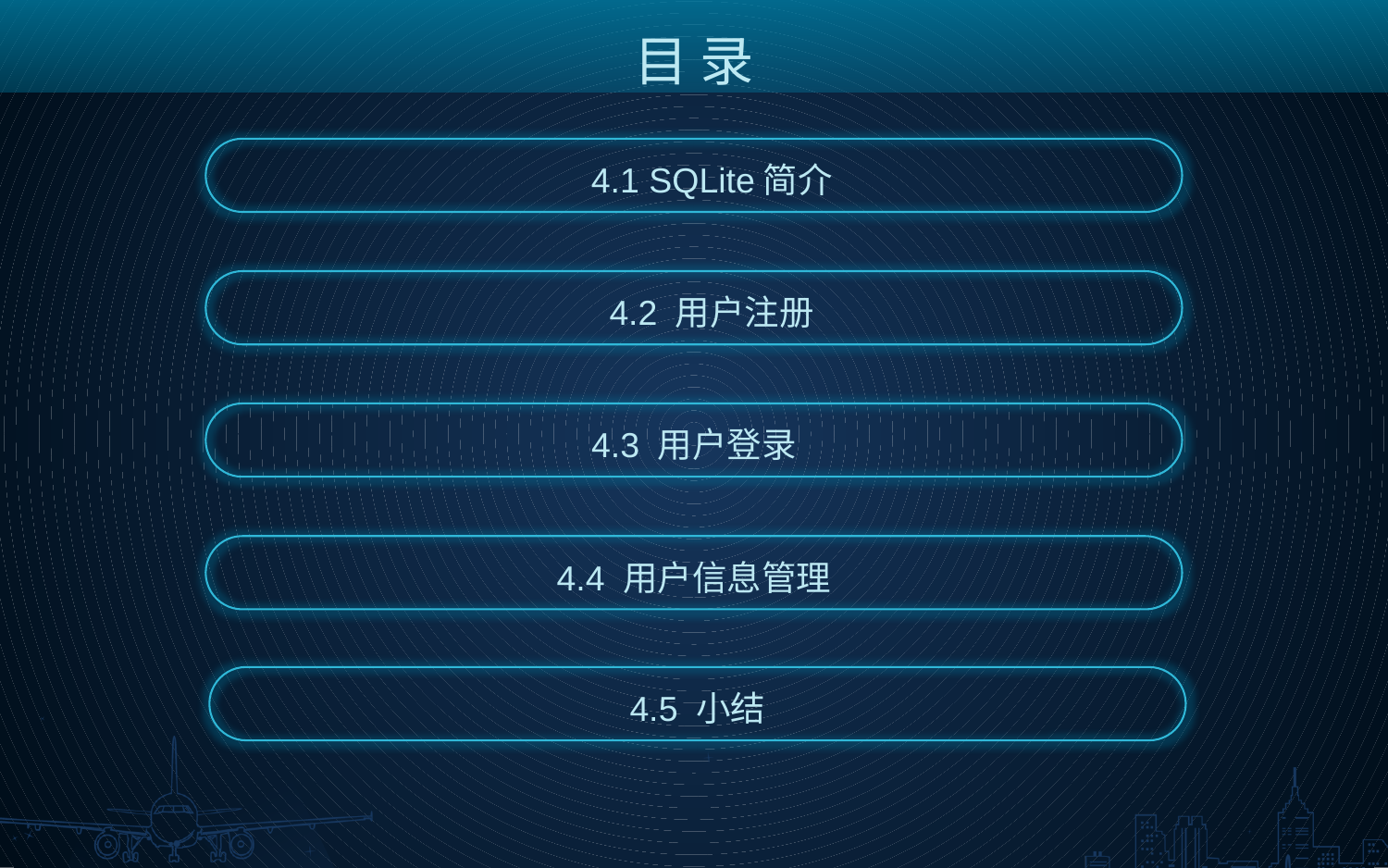

目 录

4.1 SQLite简介

4.2 用户注册

4.3 用户登录

4.4 用户信息管理

4.5 小结